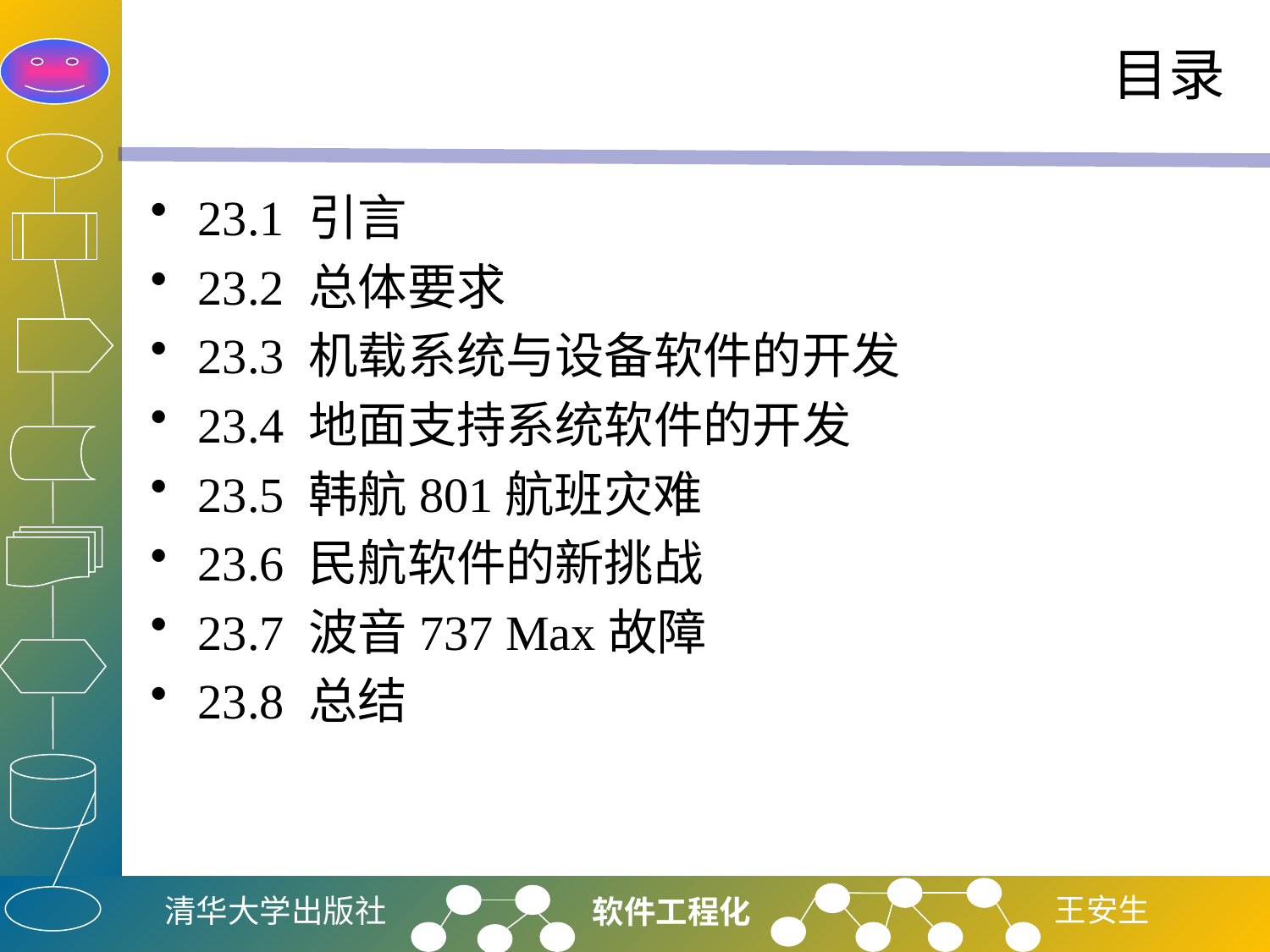

# 目录
23.1 引言
23.2 总体要求
23.3 机载系统与设备软件的开发
23.4 地面支持系统软件的开发
23.5 韩航801航班灾难
23.6 民航软件的新挑战
23.7 波音737 Max故障
23.8 总结